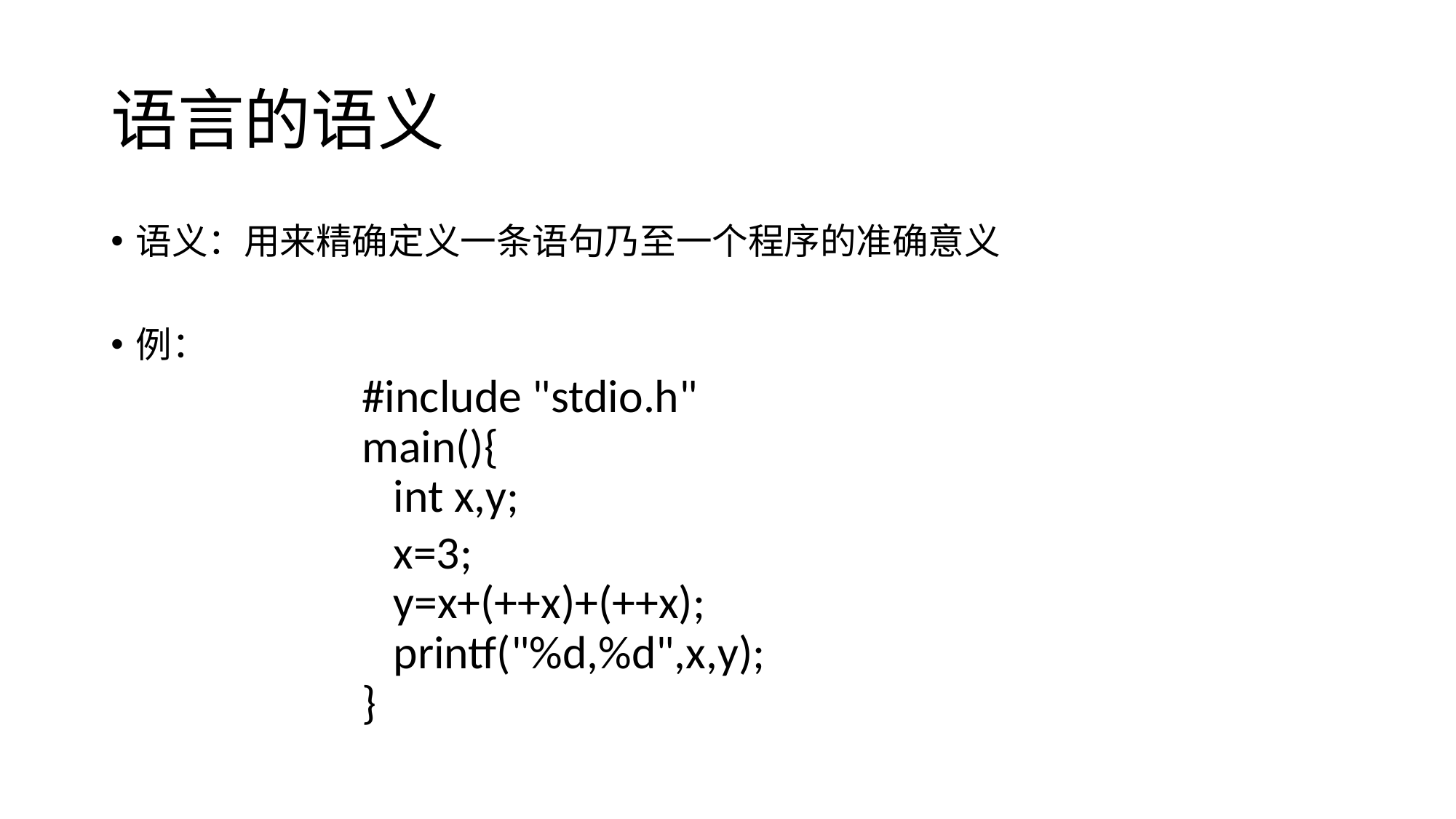

# 语言的语义
语义：用来精确定义一条语句乃至一个程序的准确意义

例：
#include "stdio.h"
main(){
   int x,y;
   x=3;
   y=x+(++x)+(++x);
   printf("%d,%d",x,y);
}